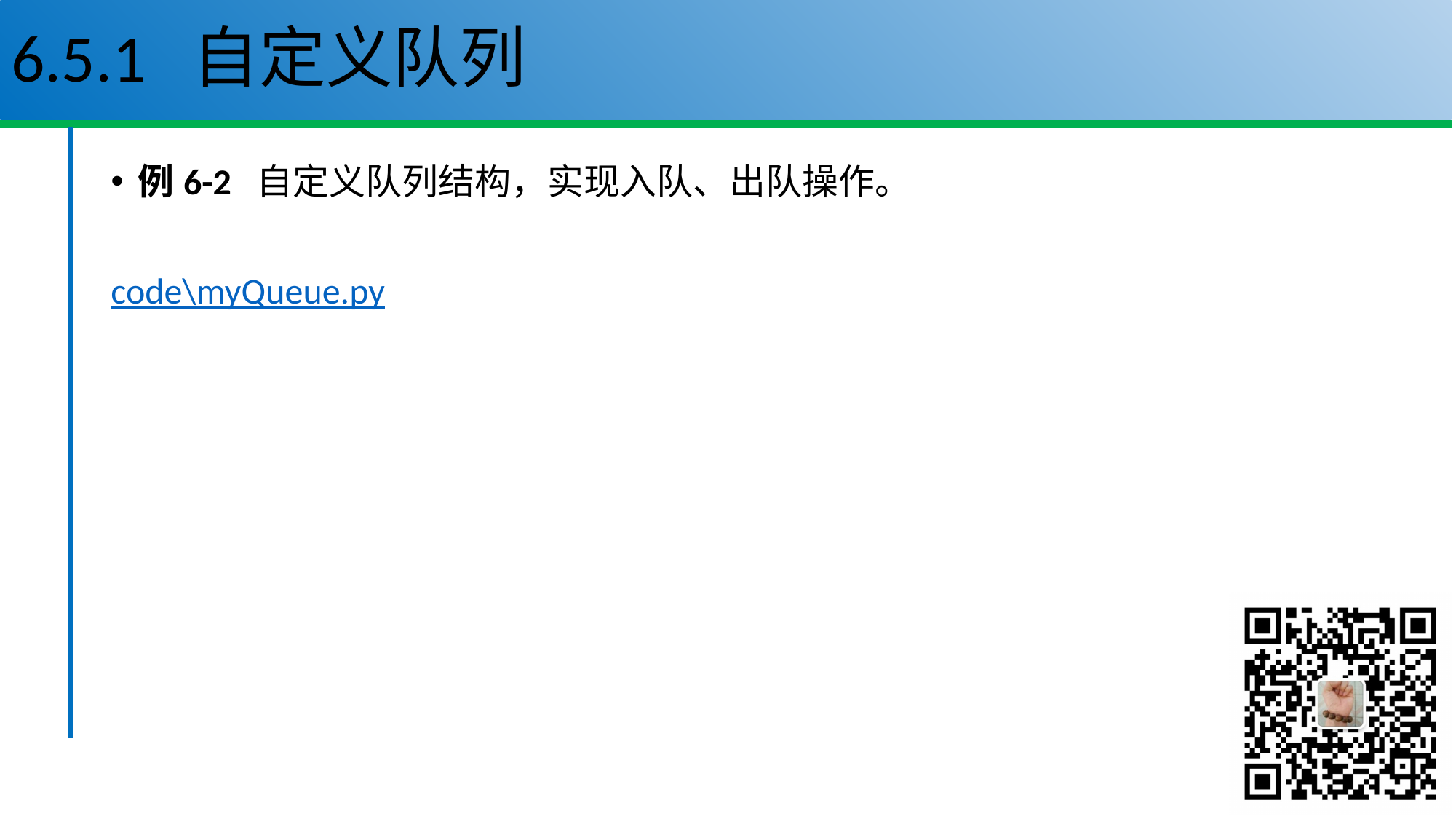

# 6.5.1  自定义队列
例6-2  自定义队列结构，实现入队、出队操作。

code\myQueue.py
45